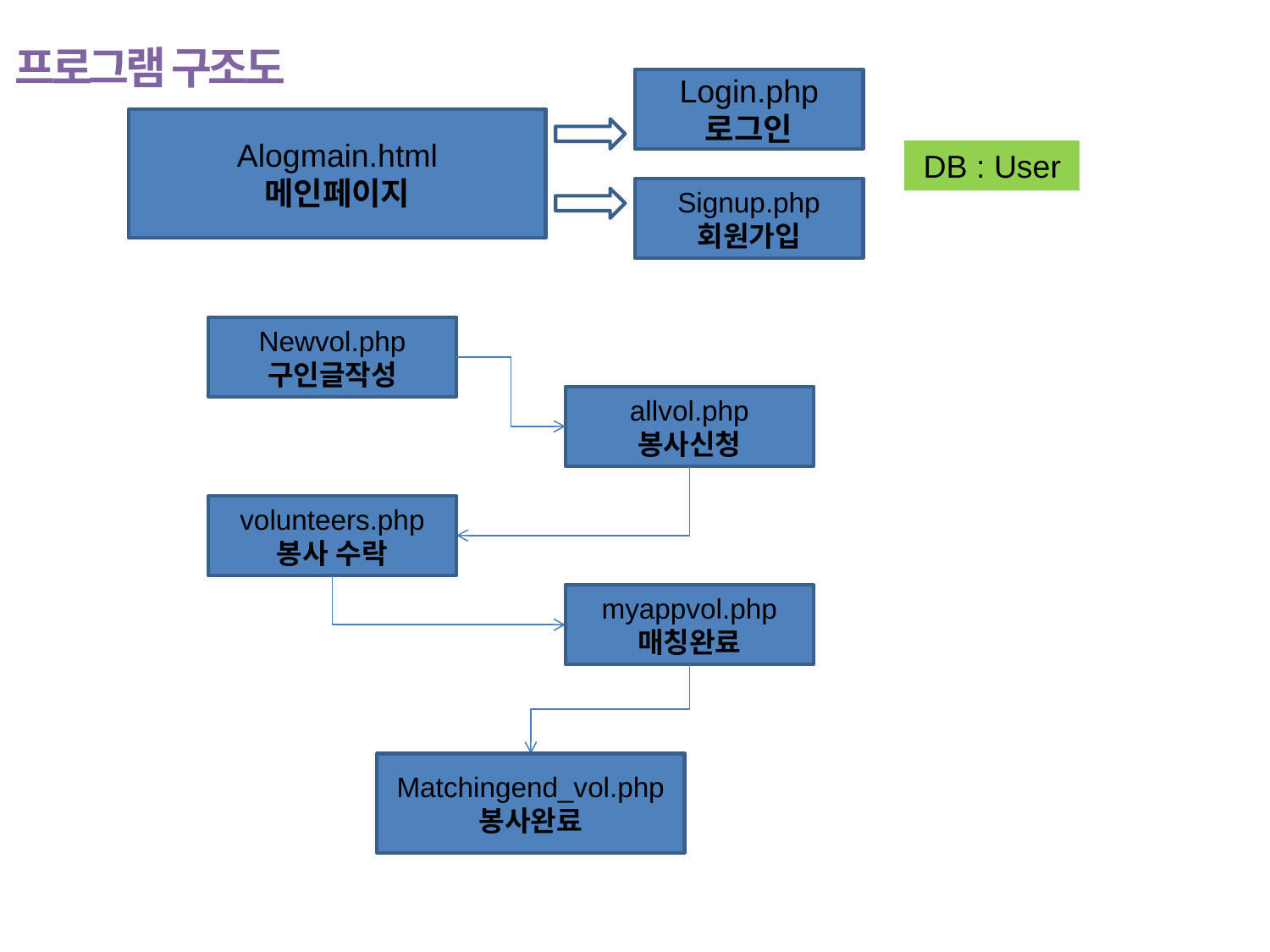

프로그램 구조도
Login.php
로그인
Alogmain.html
메인페이지

DB : User
Signup.php
회원가입

Newvol.php
구인글작성
allvol.php
봉사신청
volunteers.php
봉사 수락
myappvol.php
매칭완료
Matchingend_vol.php
봉사완료